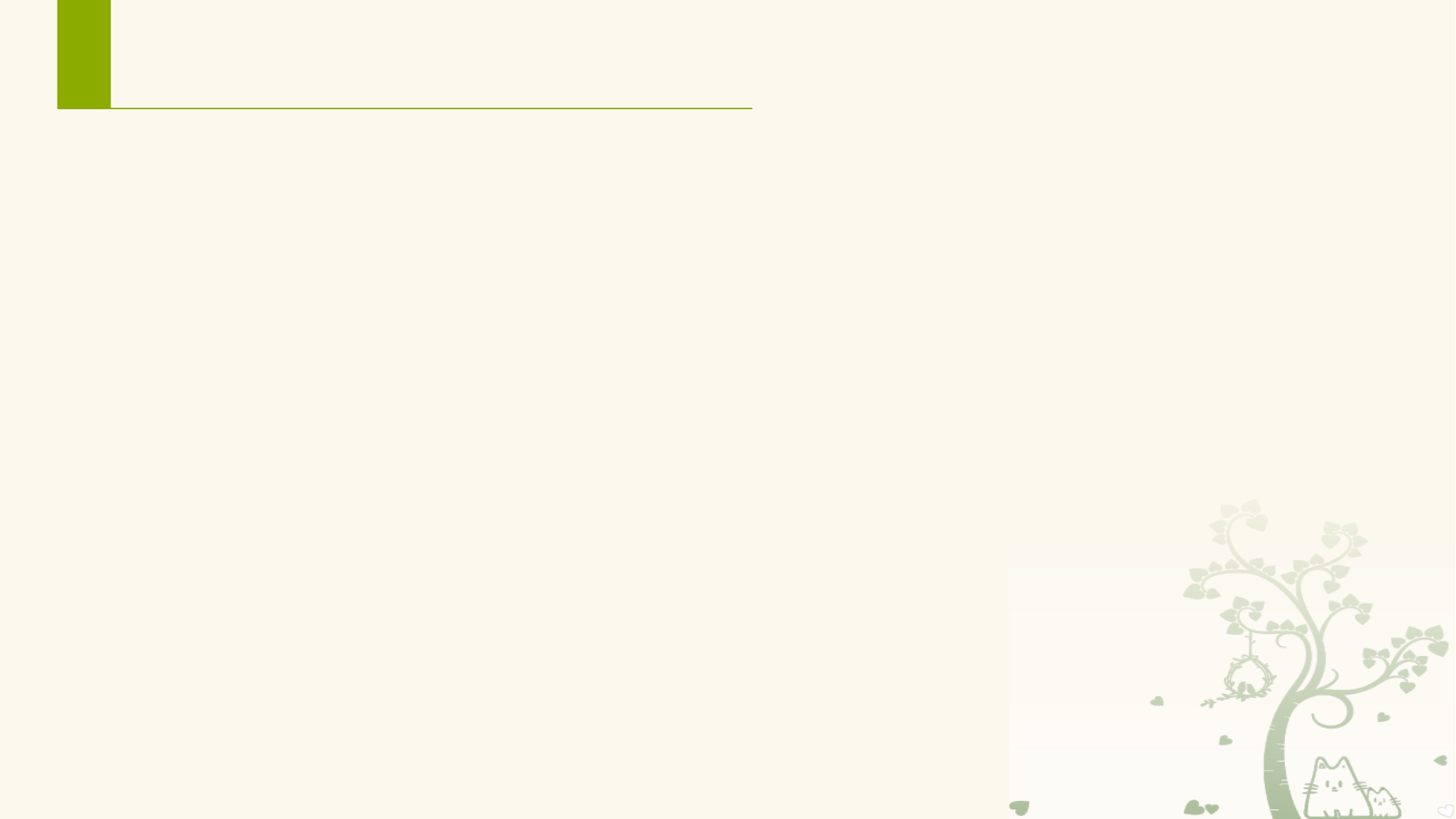

# 2. Android 历史版本
Android系统发展迅速，版本众多，搭载Android系统各个版本的设备在现如今的市场上，并没有得到很好的统一，均有一定的占有率，下面是Google公司公布的Android各个版本的市场占有率（2021.3）
占比最高是Android 8.0/8.1版本：28.3%
Android 10：8.2%
Android 9：31.3%
Android 8.0/8.1 ：21.3%
Android 7.0/7.1：12.9%
Android 6.0：11.2%